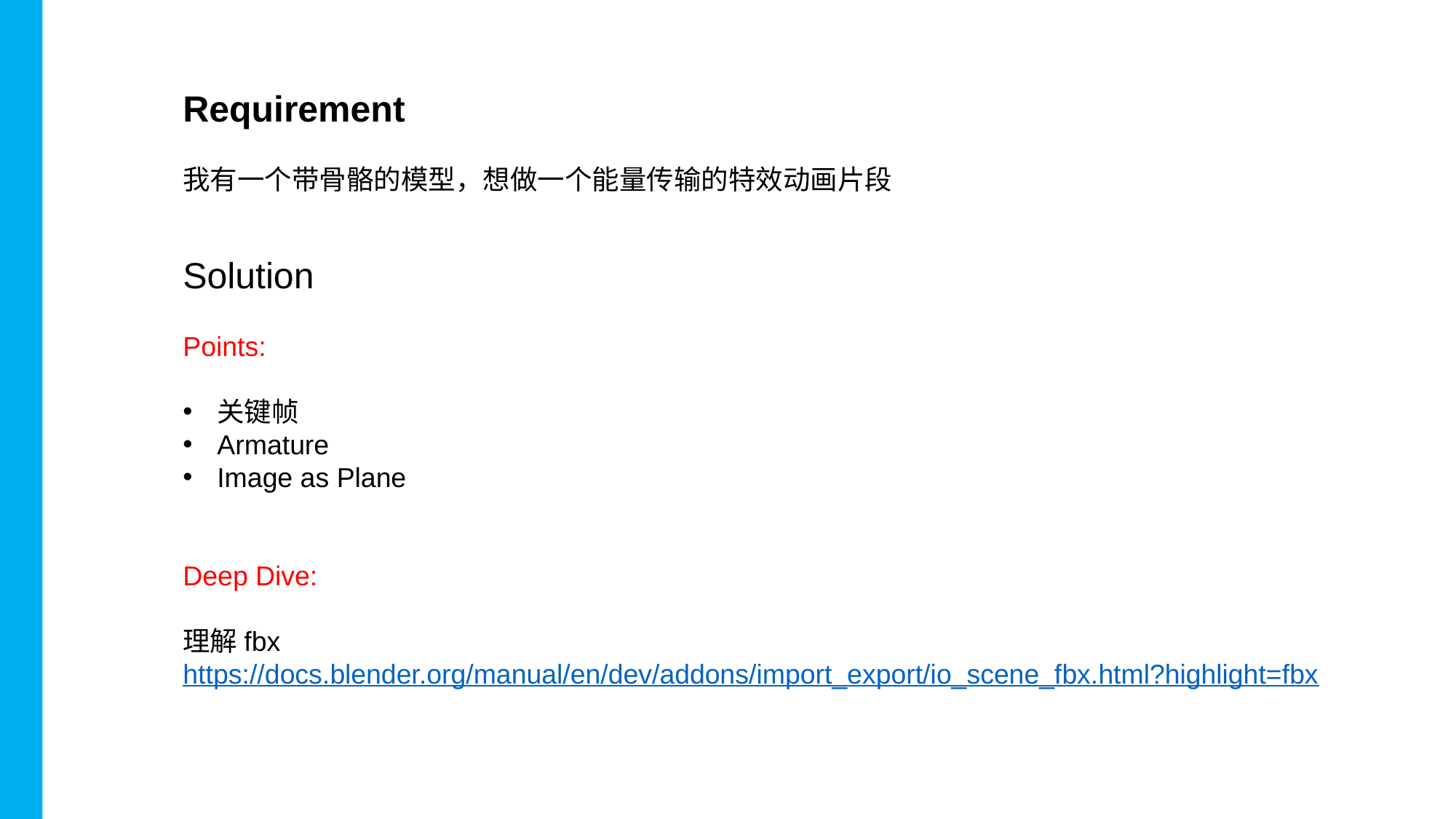

Requirement

我有一个带骨骼的模型，想做一个能量传输的特效动画片段
Solution

Points:

关键帧
Armature
Image as Plane

Deep Dive:

理解fbx
https://docs.blender.org/manual/en/dev/addons/import_export/io_scene_fbx.html?highlight=fbx